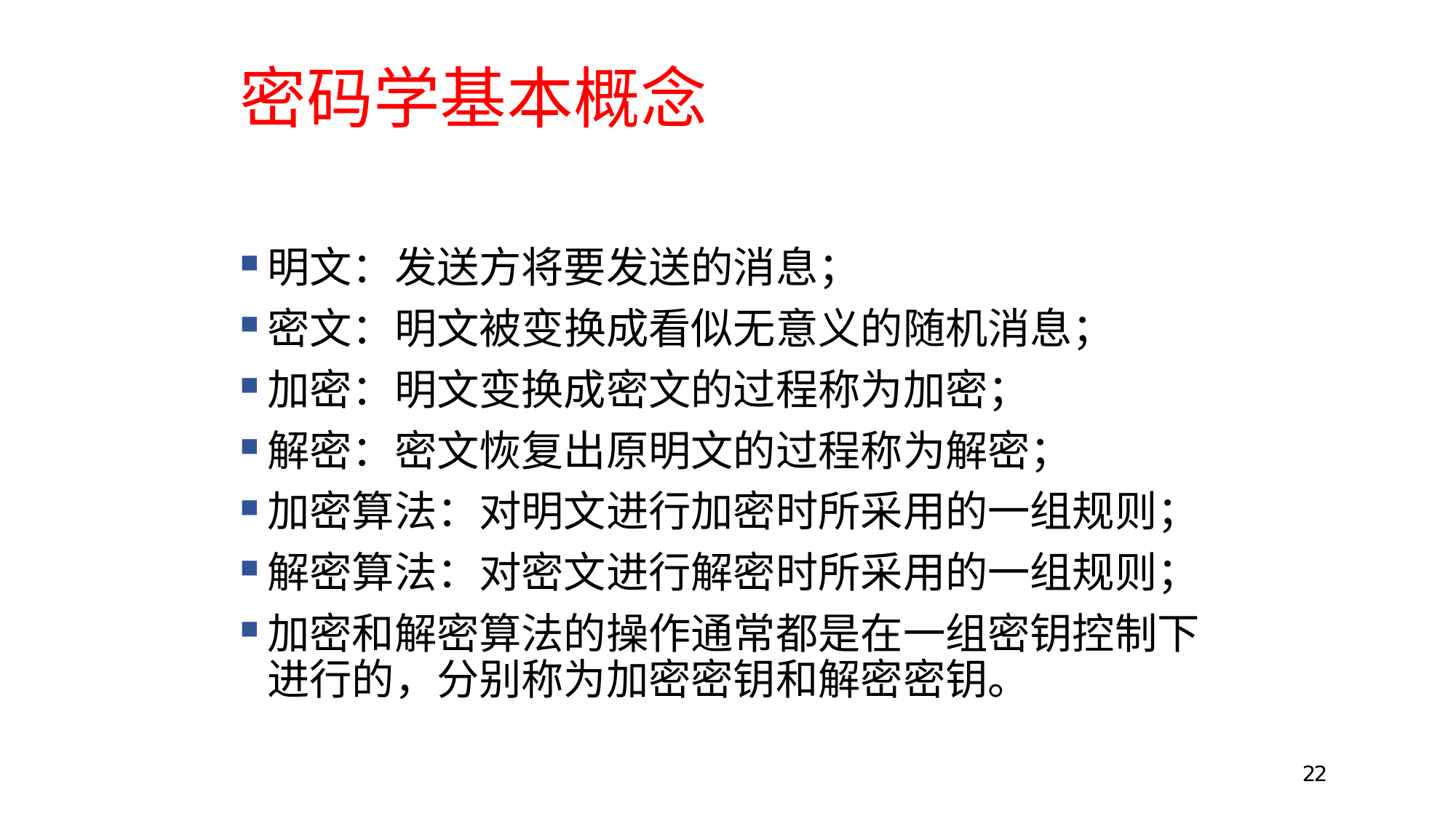

# 密码学基本概念
明文：发送方将要发送的消息；
密文：明文被变换成看似无意义的随机消息；
加密：明文变换成密文的过程称为加密；
解密：密文恢复出原明文的过程称为解密；
加密算法：对明文进行加密时所采用的一组规则；
解密算法：对密文进行解密时所采用的一组规则；
加密和解密算法的操作通常都是在一组密钥控制下进行的，分别称为加密密钥和解密密钥。
22